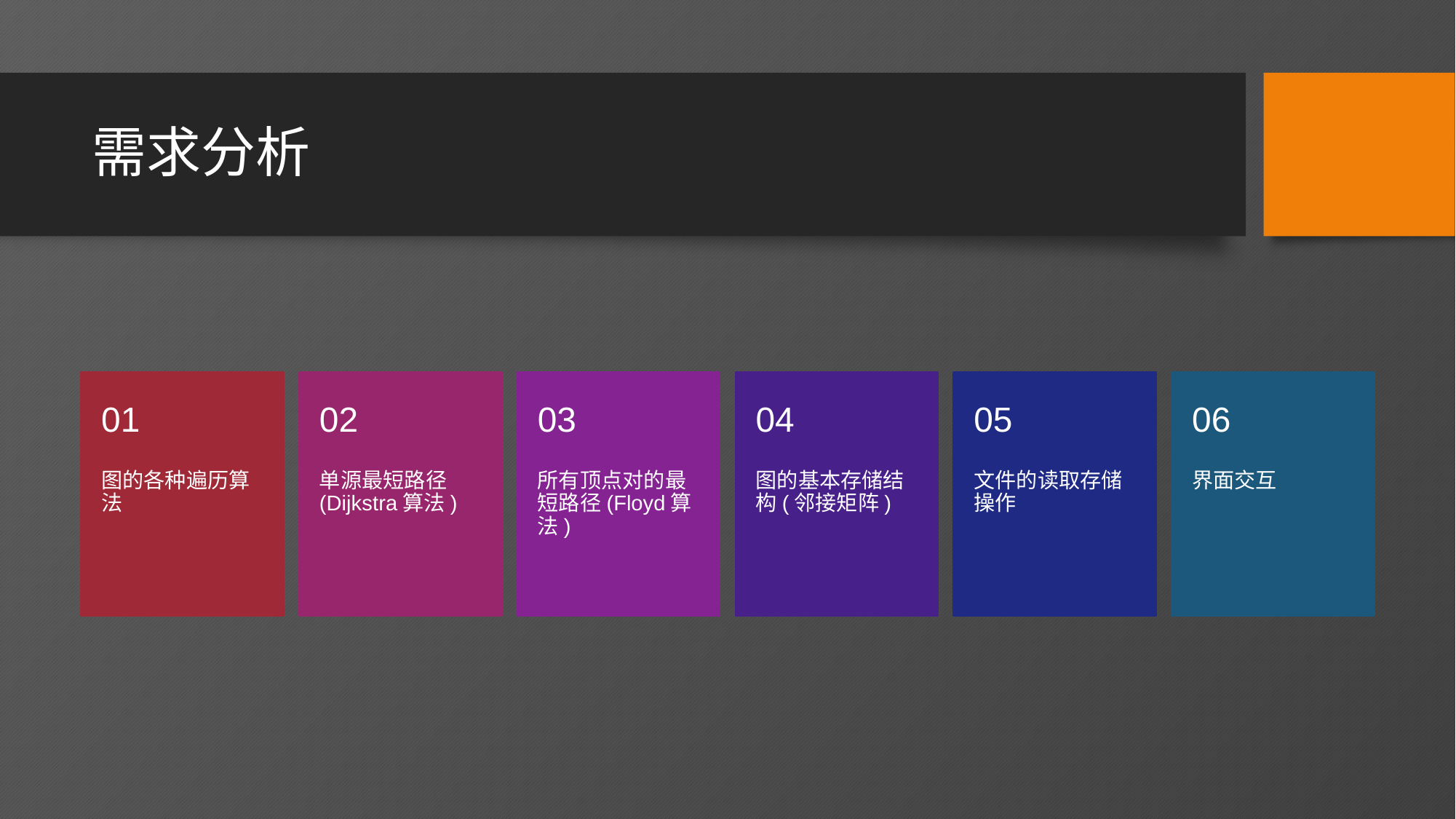

# 需求分析
图的各种遍历算法
01
单源最短路径(Dijkstra算法)
02
所有顶点对的最短路径(Floyd算法)
03
图的基本存储结构(邻接矩阵)
04
文件的读取存储操作
05
界面交互
06